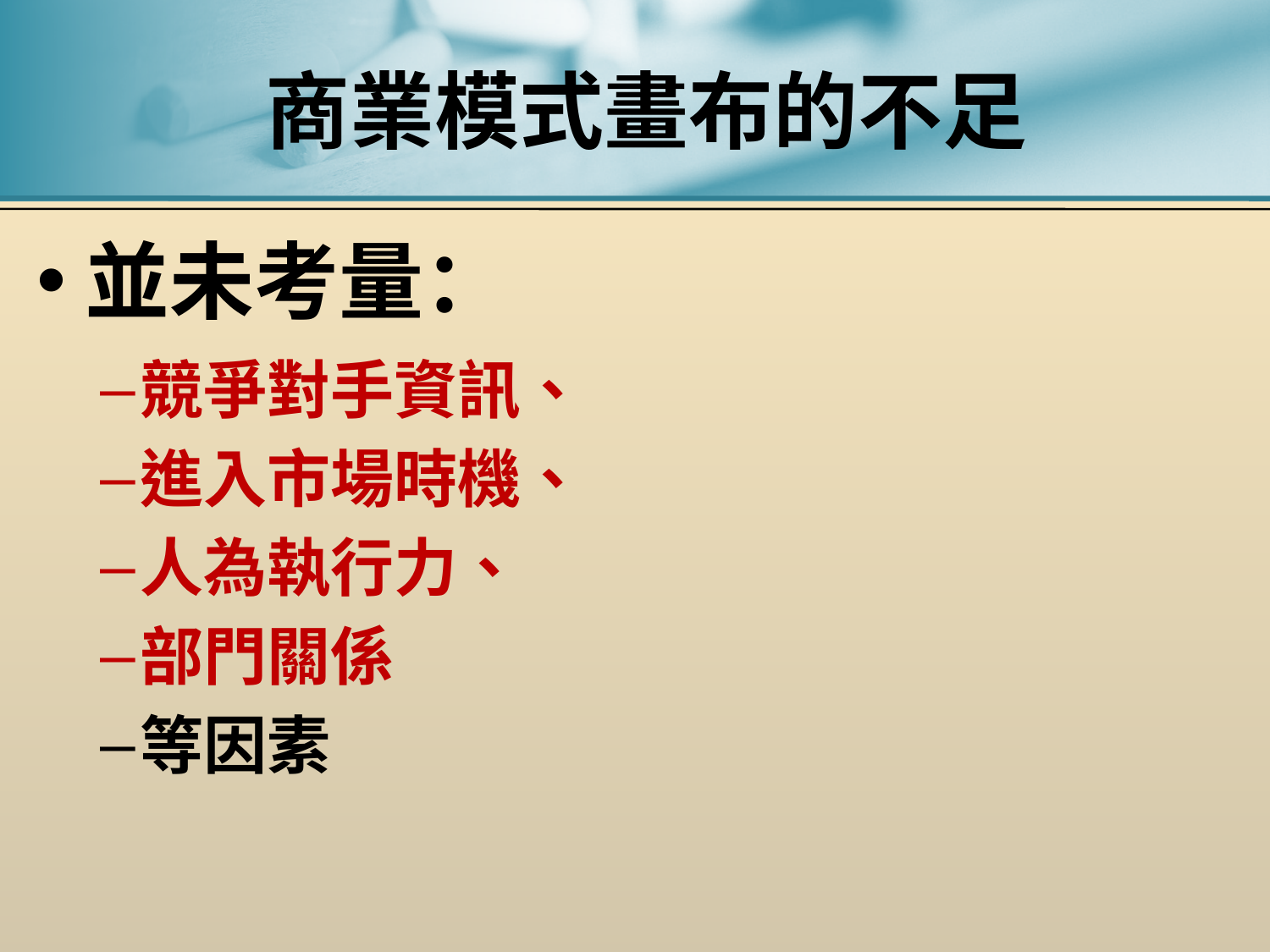

# 商業模式畫布的不足
並未考量：
競爭對手資訊、
進入市場時機、
人為執行力、
部門關係
等因素